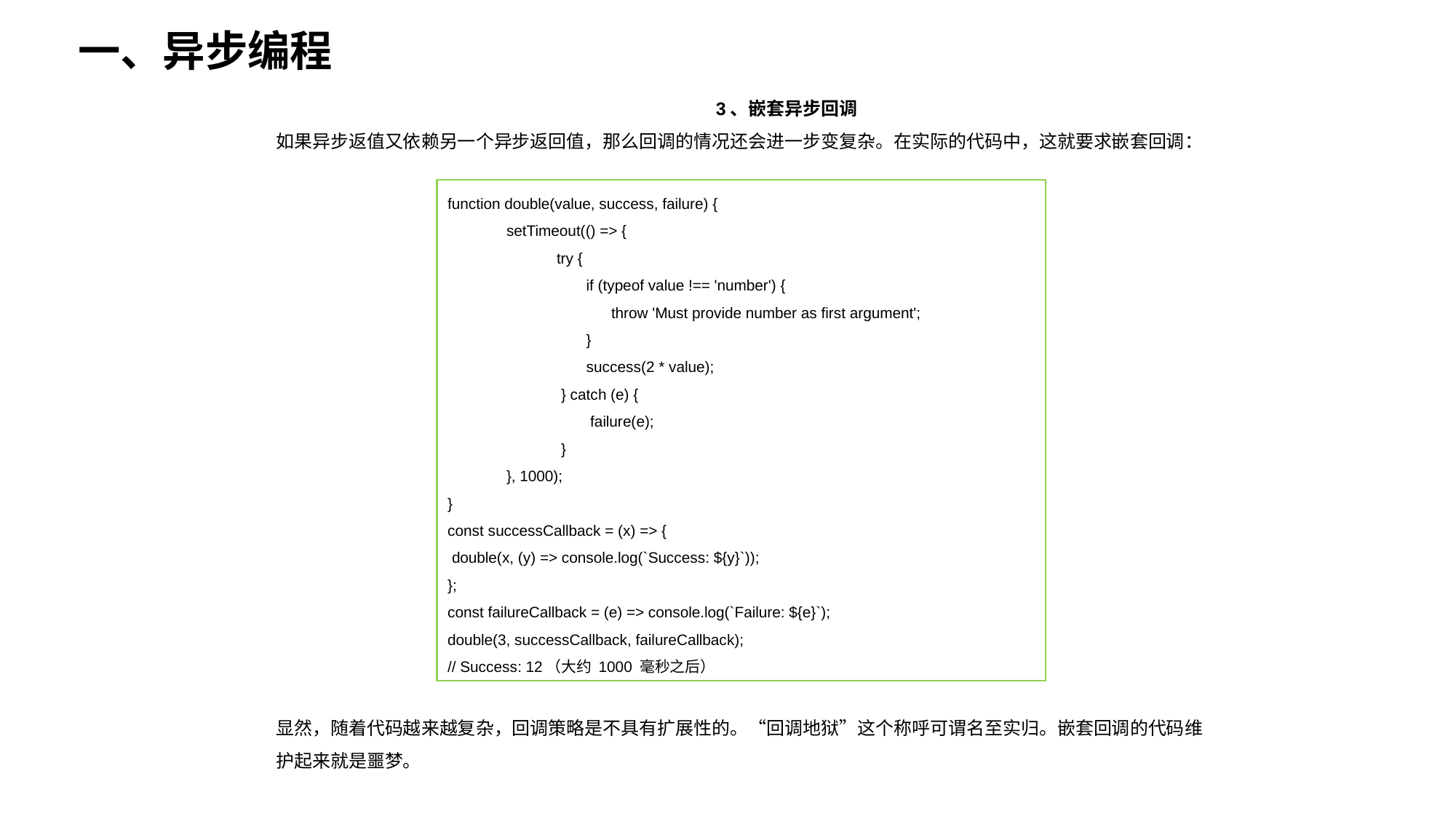

一、异步编程
3、嵌套异步回调
如果异步返值又依赖另一个异步返回值，那么回调的情况还会进一步变复杂。在实际的代码中，这就要求嵌套回调：
function double(value, success, failure) {
 setTimeout(() => {
             try {
       if (typeof value !== 'number') {
             throw 'Must provide number as first argument';
       }
       success(2 * value);
 } catch (e) {
        failure(e);
 }
 }, 1000);
}
const successCallback = (x) => {
 double(x, (y) => console.log(`Success: ${y}`));
};
const failureCallback = (e) => console.log(`Failure: ${e}`);
double(3, successCallback, failureCallback);
// Success: 12（大约 1000 毫秒之后）
显然，随着代码越来越复杂，回调策略是不具有扩展性的。“回调地狱”这个称呼可谓名至实归。嵌套回调的代码维护起来就是噩梦。